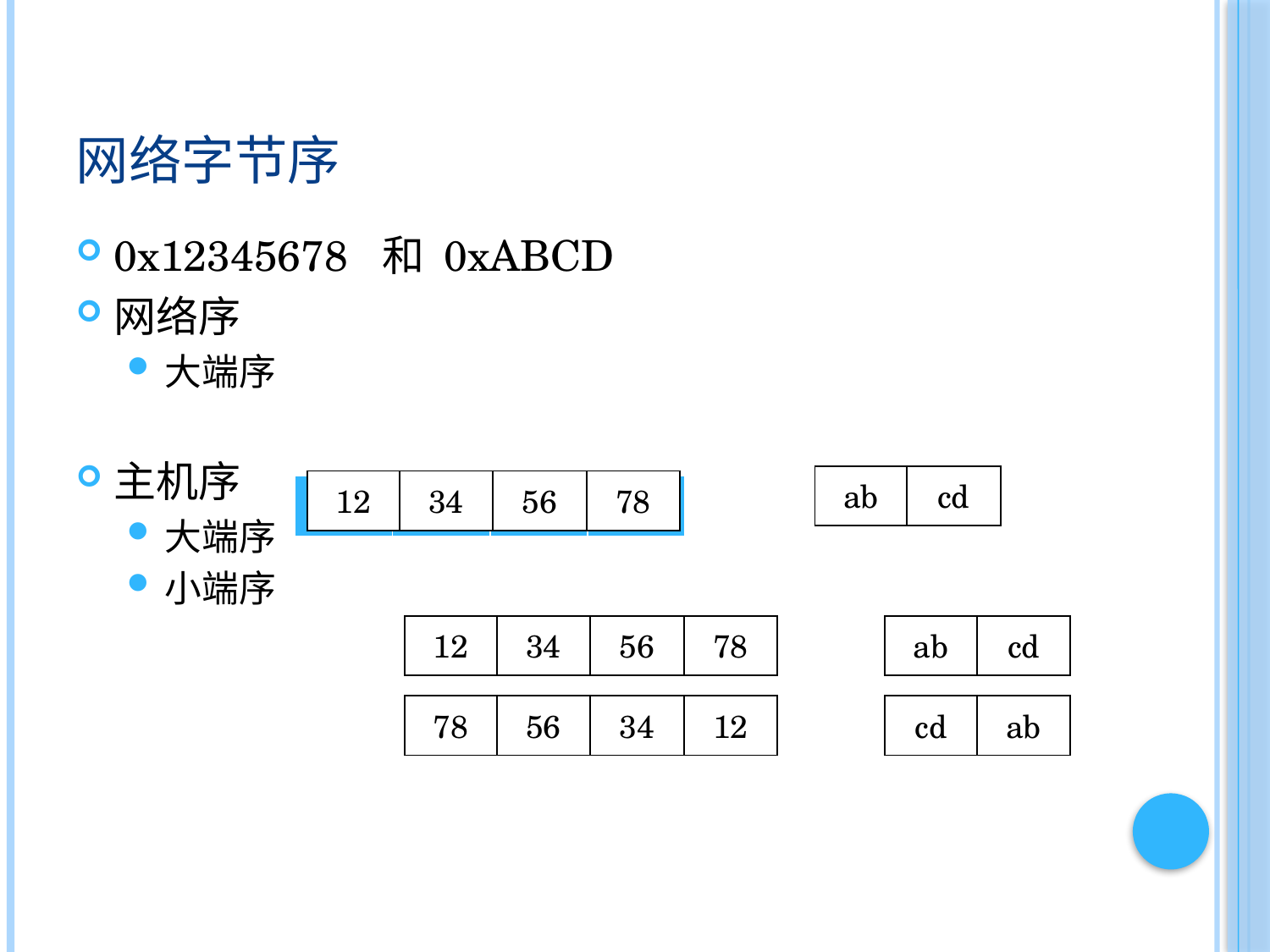

# 网络字节序
0x12345678  和 0xABCD
网络序
大端序

主机序
大端序
小端序

| ab | cd |
| --- | --- |
| 12 | 34 | 56 | 78 |
| --- | --- | --- | --- |
|  |  |  |  |
| --- | --- | --- | --- |
| 12 | 34 | 56 | 78 |
| --- | --- | --- | --- |
| ab | cd |
| --- | --- |
| 78 | 56 | 34 | 12 |
| --- | --- | --- | --- |
| cd | ab |
| --- | --- |